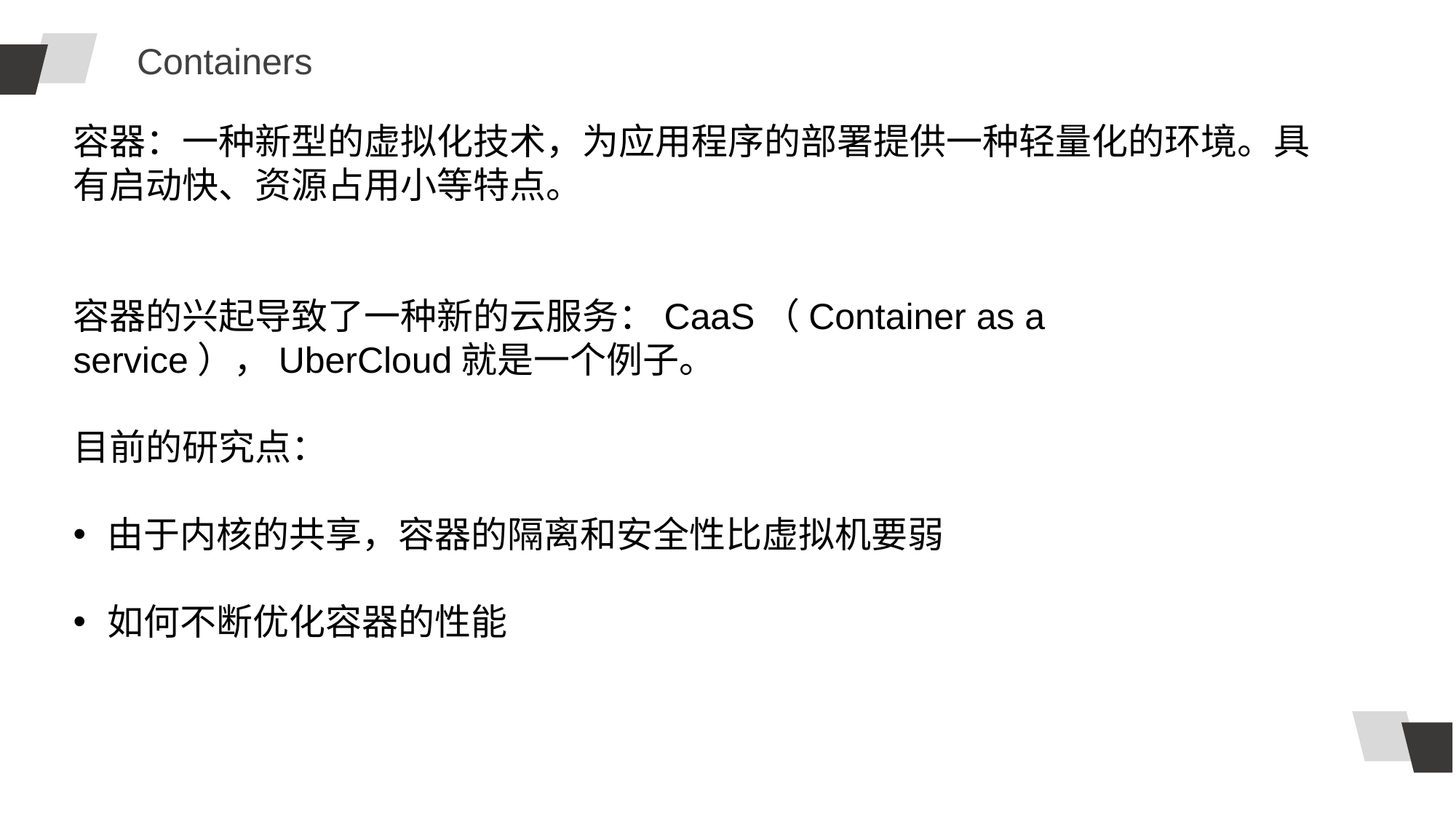

Containers
容器：一种新型的虚拟化技术，为应用程序的部署提供一种轻量化的环境。具有启动快、资源占用小等特点。

容器的兴起导致了一种新的云服务：CaaS（Container as a service），UberCloud就是一个例子。

目前的研究点：

由于内核的共享，容器的隔离和安全性比虚拟机要弱

如何不断优化容器的性能